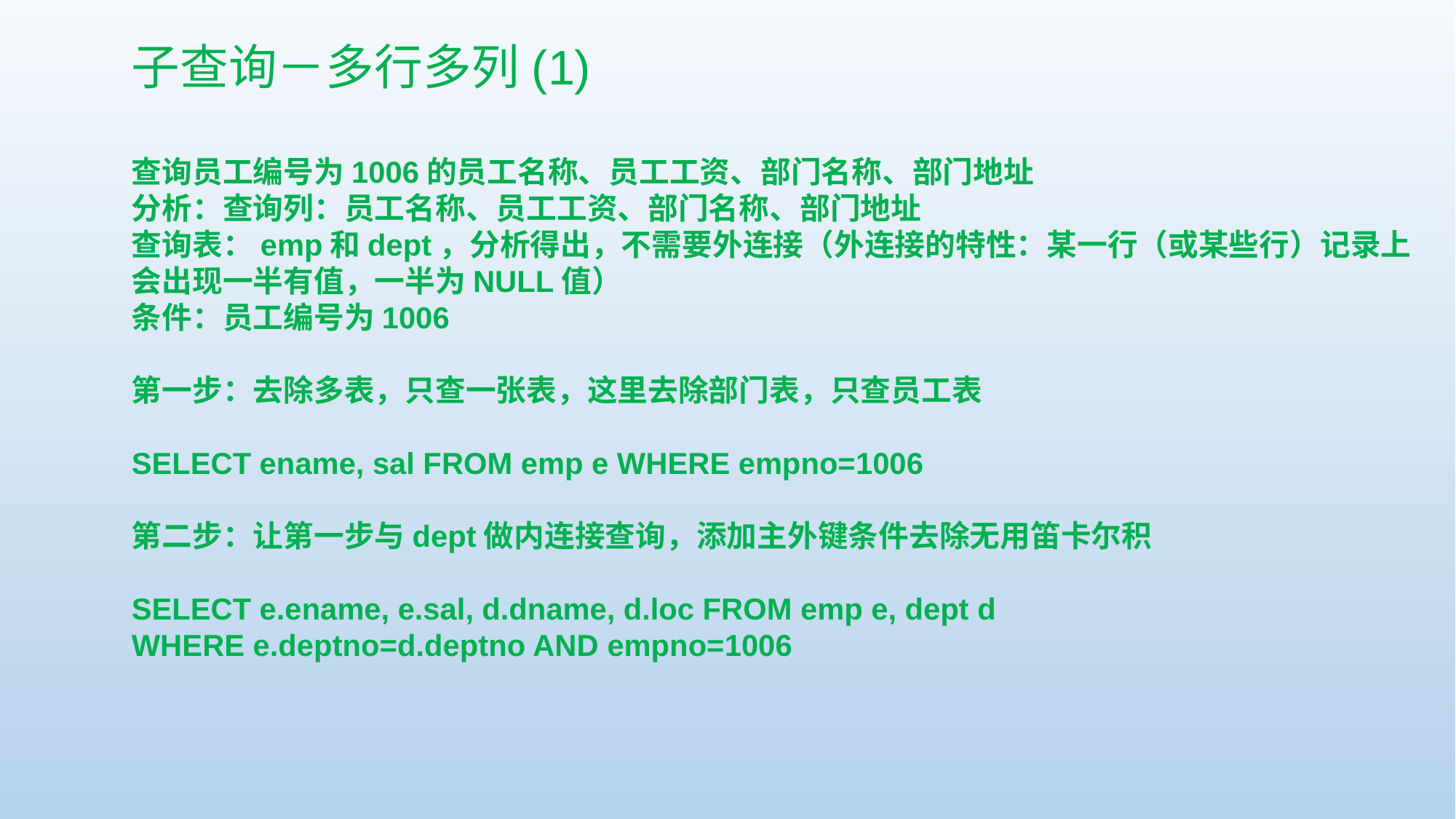

子查询－多行多列(1)

查询员工编号为1006的员工名称、员工工资、部门名称、部门地址
分析：查询列：员工名称、员工工资、部门名称、部门地址
查询表：emp和dept，分析得出，不需要外连接（外连接的特性：某一行（或某些行）记录上会出现一半有值，一半为NULL值）
条件：员工编号为1006

第一步：去除多表，只查一张表，这里去除部门表，只查员工表

SELECT ename, sal FROM emp e WHERE empno=1006

第二步：让第一步与dept做内连接查询，添加主外键条件去除无用笛卡尔积

SELECT e.ename, e.sal, d.dname, d.loc FROM emp e, dept d
WHERE e.deptno=d.deptno AND empno=1006